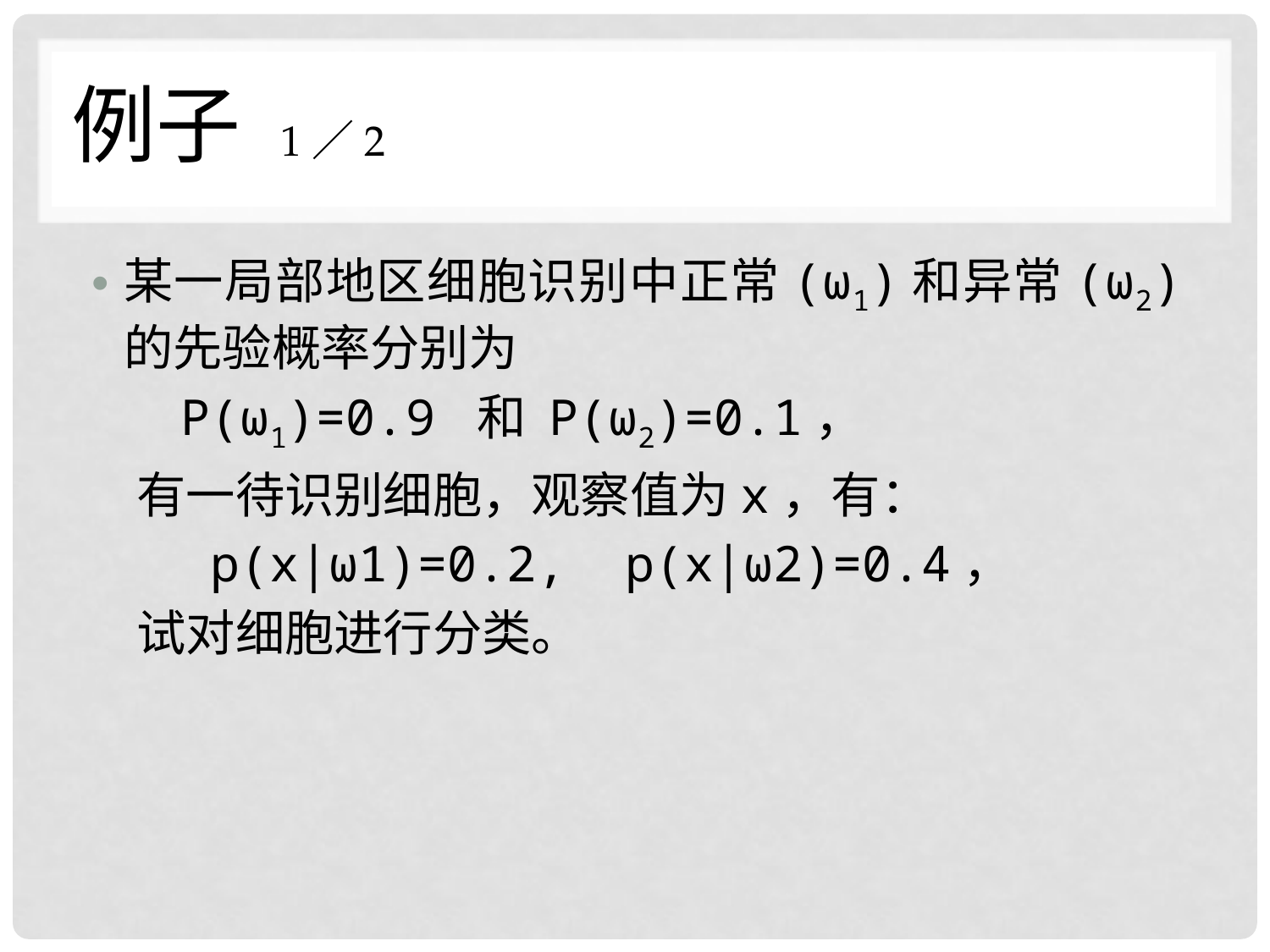

# 例子 1／2
某一局部地区细胞识别中正常(ω1)和异常(ω2)的先验概率分别为
   P(ω1)=0.9 和 P(ω2)=0.1，
   有一待识别细胞，观察值为x，有：
    p(x|ω1)=0.2,  p(x|ω2)=0.4，
   试对细胞进行分类。